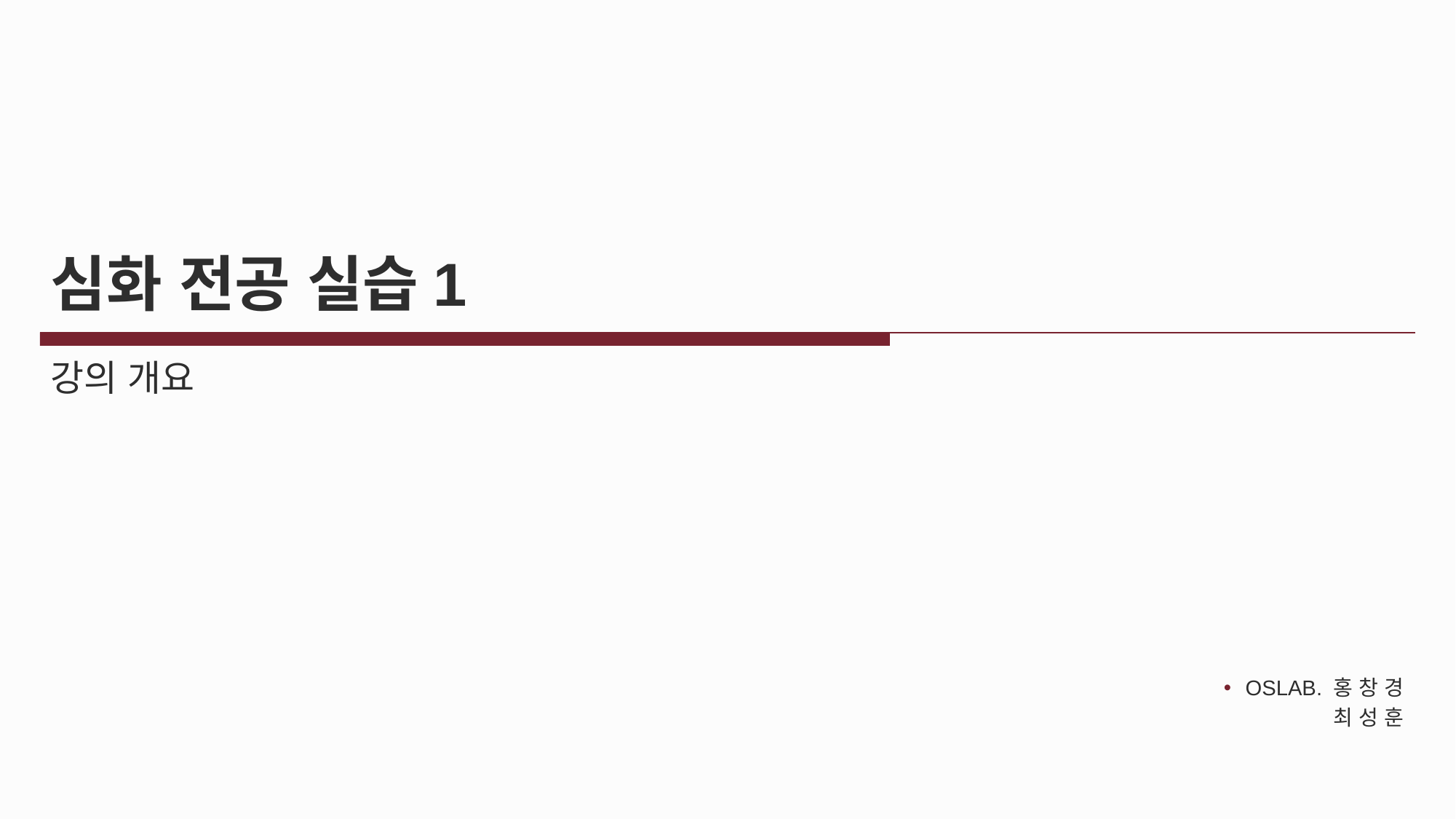

# 심화 전공 실습1
강의 개요
OSLAB. 홍 창 경
최 성 훈